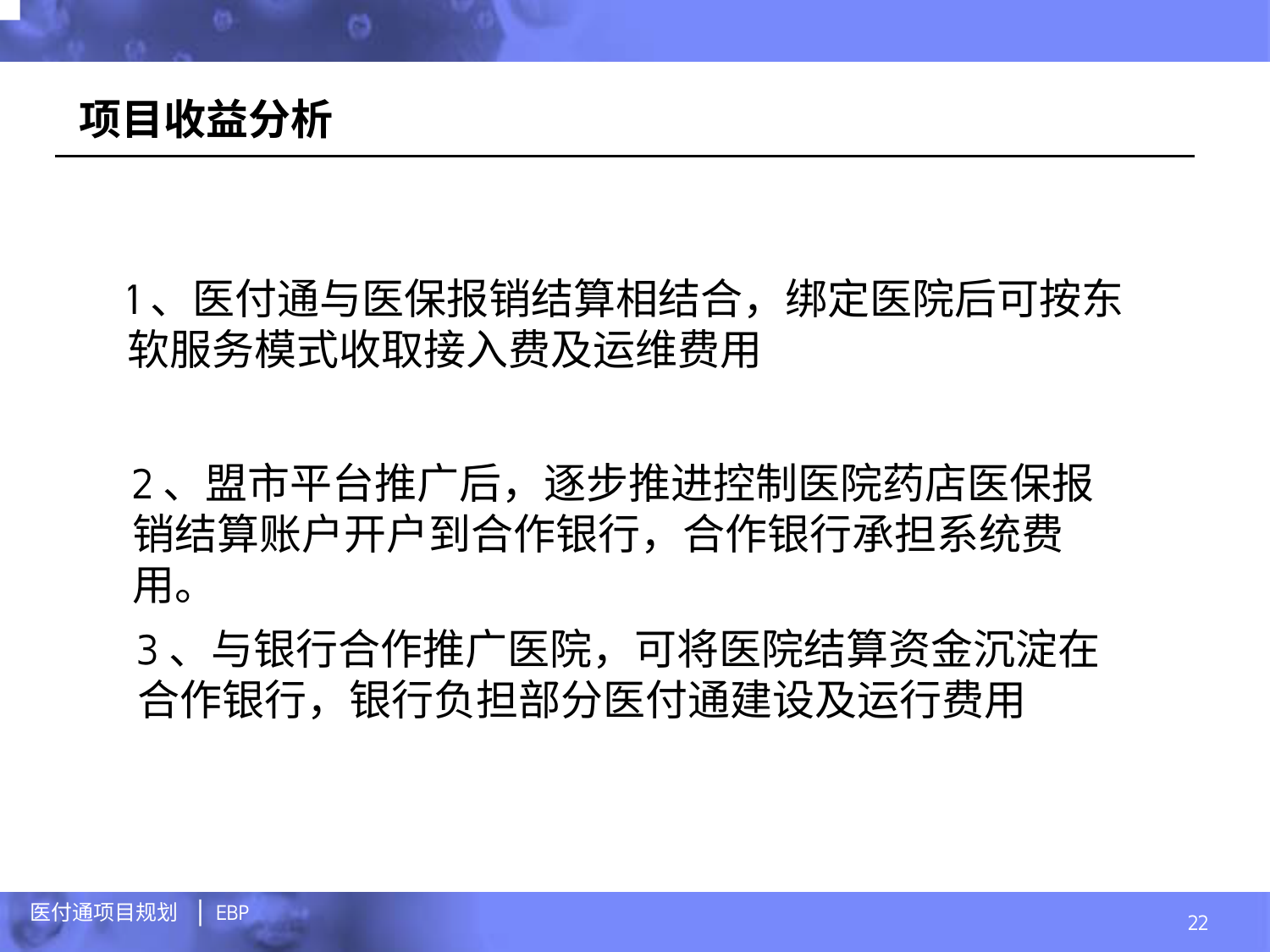

项目收益分析
1、医付通与医保报销结算相结合，绑定医院后可按东软服务模式收取接入费及运维费用
2、盟市平台推广后，逐步推进控制医院药店医保报销结算账户开户到合作银行，合作银行承担系统费用。
3、与银行合作推广医院，可将医院结算资金沉淀在合作银行，银行负担部分医付通建设及运行费用
22